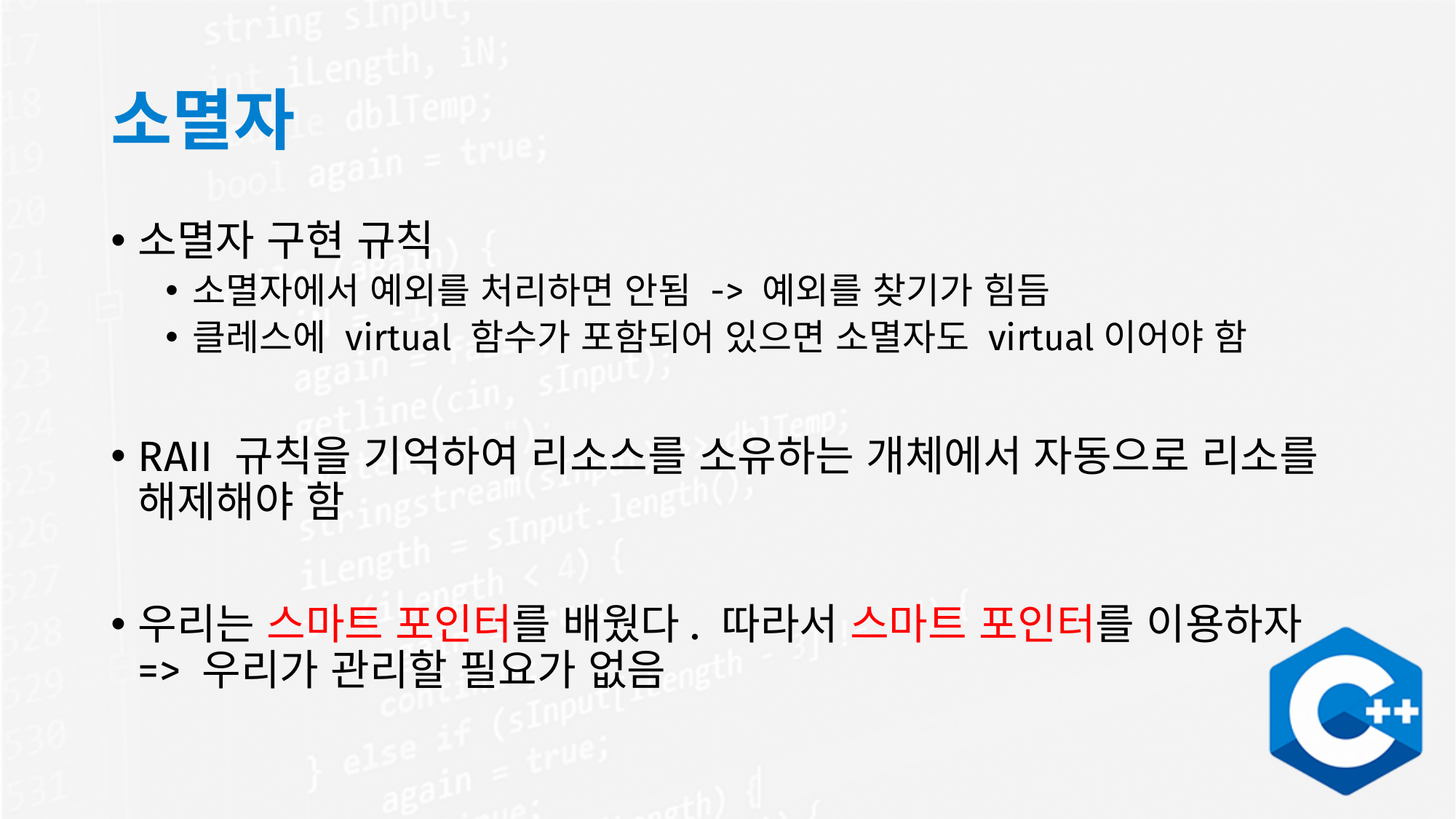

# 소멸자
소멸자 구현 규칙
소멸자에서 예외를 처리하면 안됨 -> 예외를 찾기가 힘듬
클레스에 virtual 함수가 포함되어 있으면 소멸자도 virtual이어야 함

RAII 규칙을 기억하여 리소스를 소유하는 개체에서 자동으로 리소를 해제해야 함

우리는 스마트 포인터를 배웠다. 따라서 스마트 포인터를 이용하자 => 우리가 관리할 필요가 없음